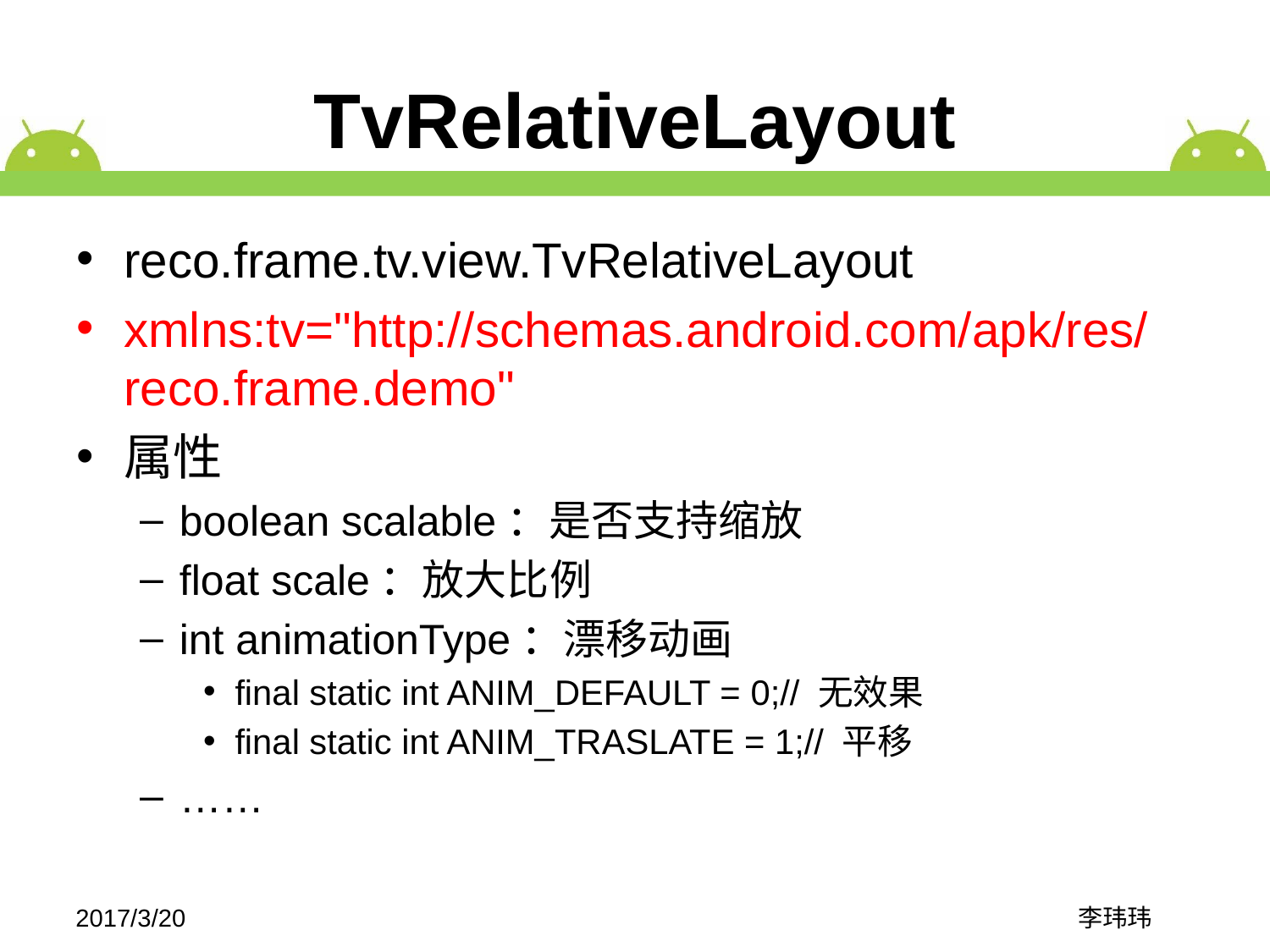

# TvRelativeLayout
reco.frame.tv.view.TvRelativeLayout
xmlns:tv="http://schemas.android.com/apk/res/reco.frame.demo"
属性
boolean scalable：是否支持缩放
float scale：放大比例
int animationType：漂移动画
final static int ANIM_DEFAULT = 0;// 无效果
final static int ANIM_TRASLATE = 1;// 平移
……